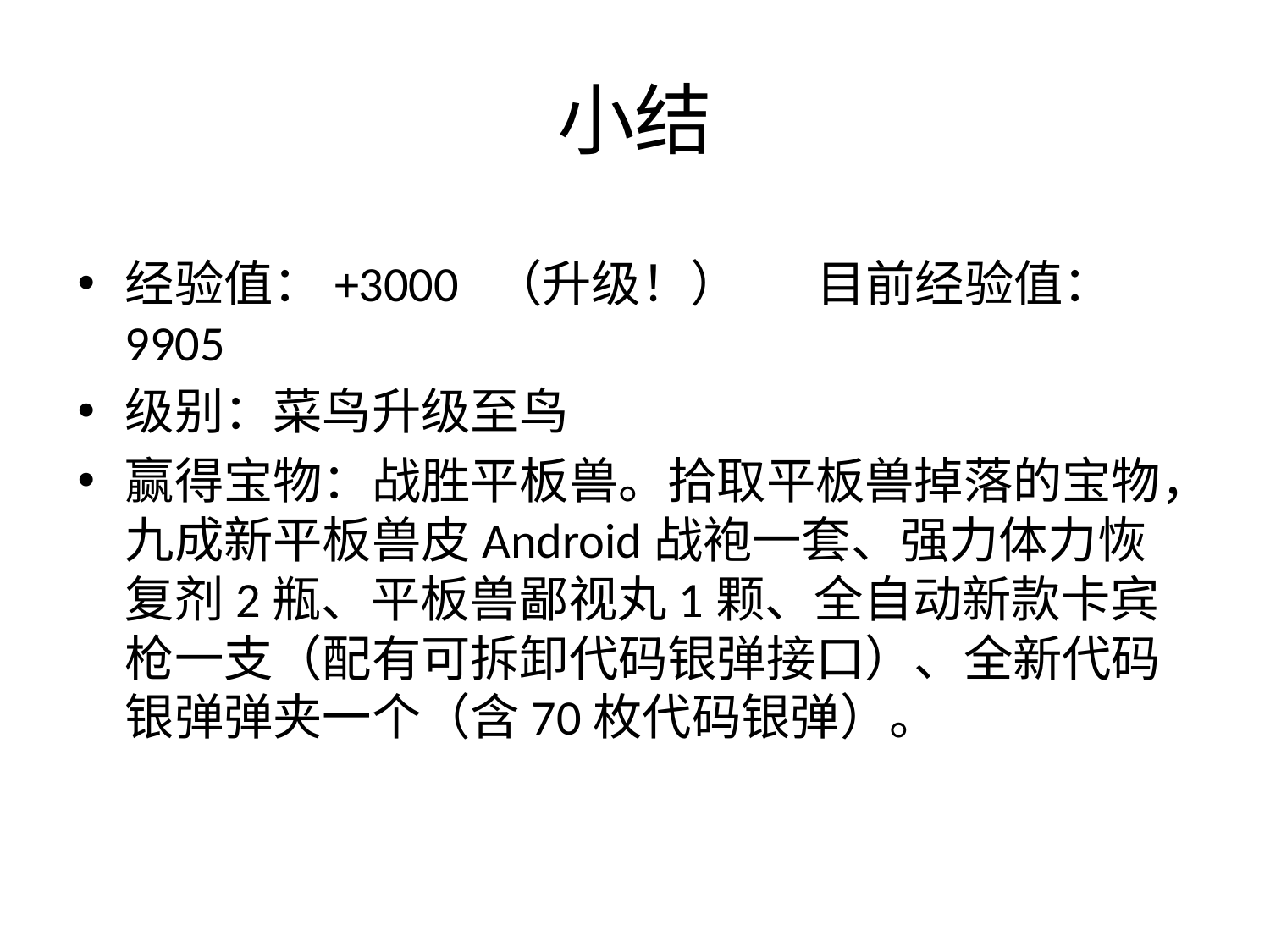

# 小结
经验值：+3000  （升级！）       目前经验值：9905
级别：菜鸟升级至鸟
赢得宝物：战胜平板兽。拾取平板兽掉落的宝物，九成新平板兽皮Android战袍一套、强力体力恢复剂2瓶、平板兽鄙视丸1颗、全自动新款卡宾枪一支（配有可拆卸代码银弹接口）、全新代码银弹弹夹一个（含70枚代码银弹）。